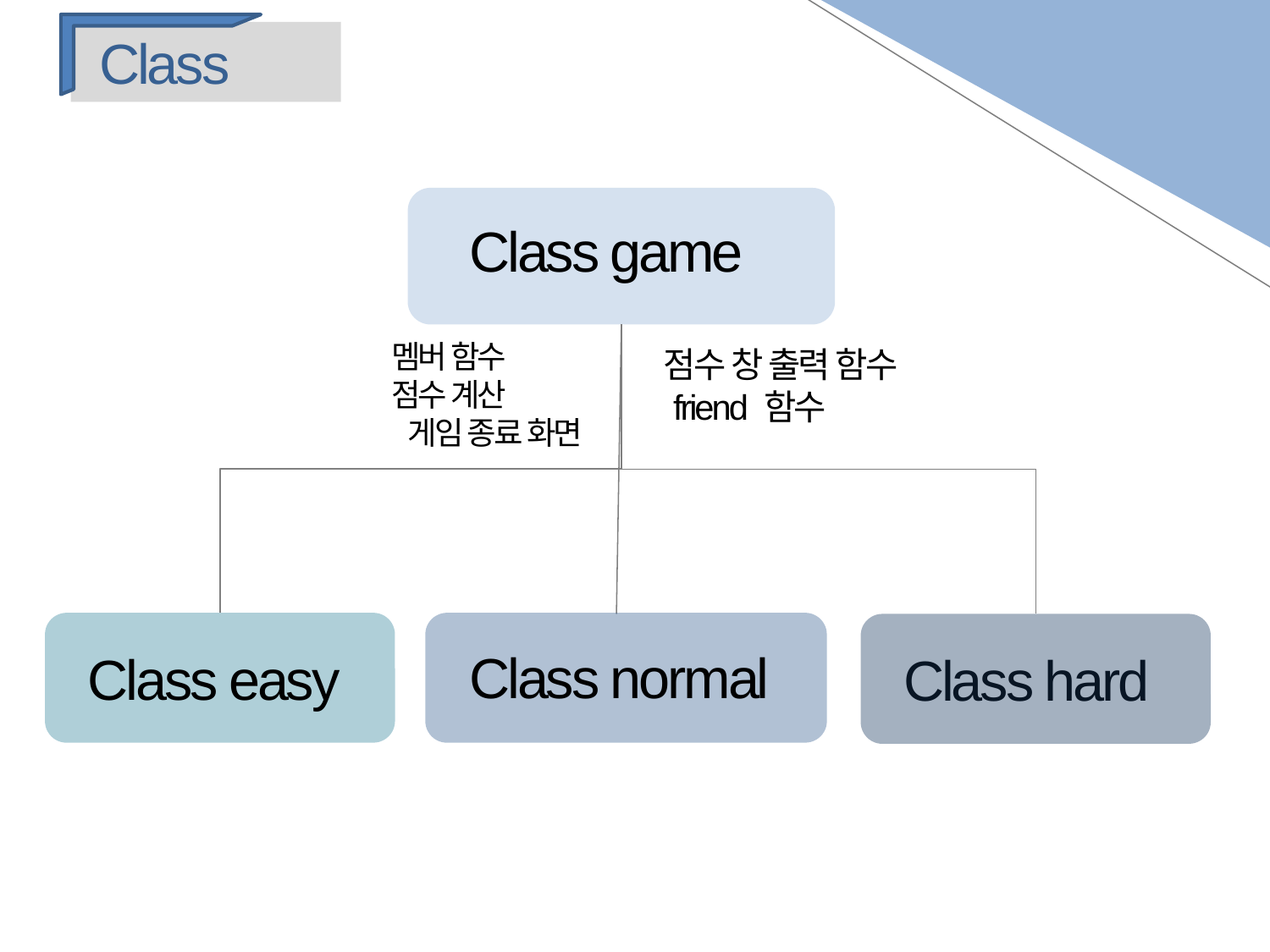

Class

Class game
멤버 함수
점수 계산
 게임 종료 화면
점수 창 출력 함수
 friend 함수

Class normal
Class easy
Class hard